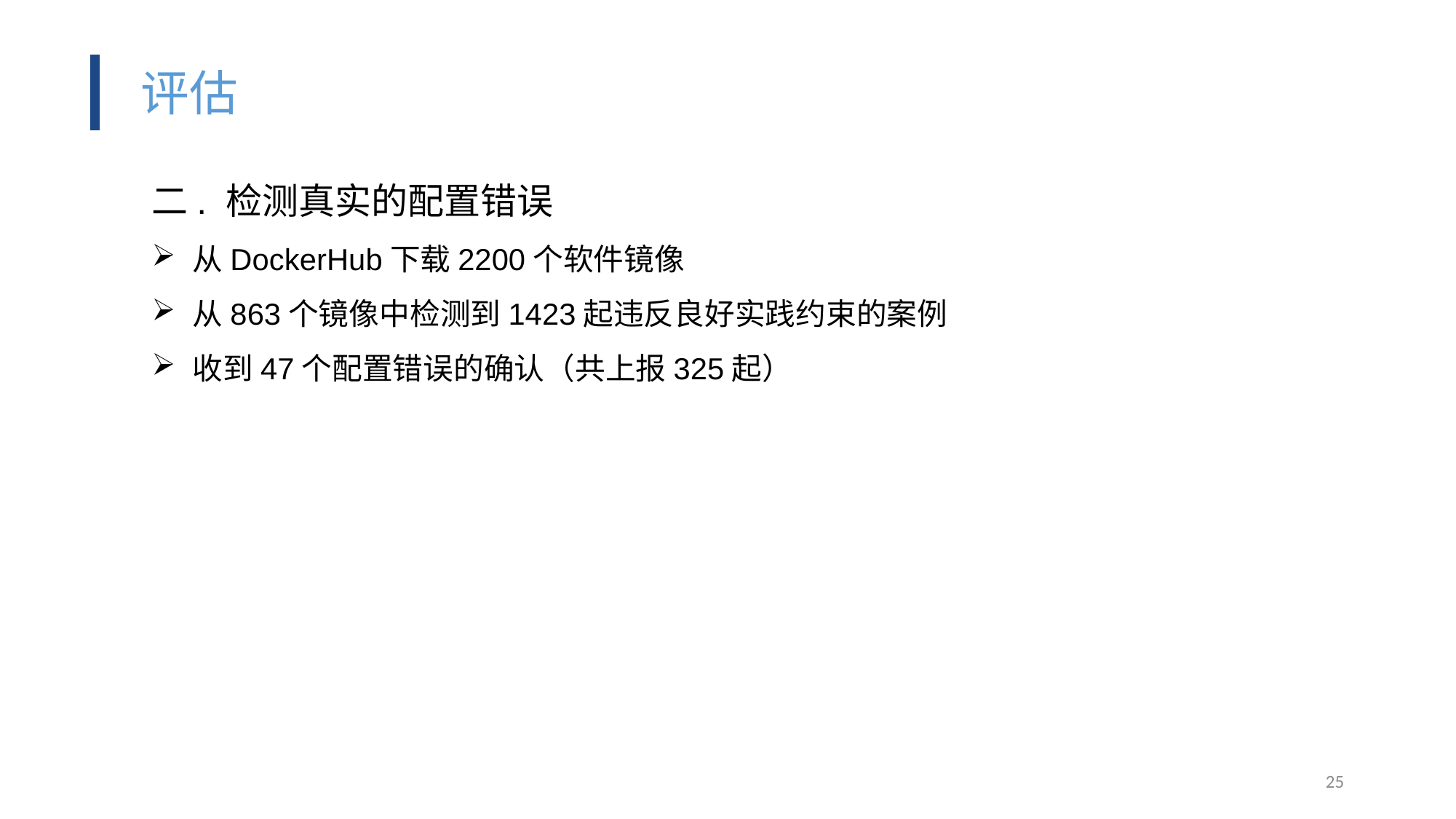

评估
二. 检测真实的配置错误
从DockerHub下载2200个软件镜像
从863个镜像中检测到1423起违反良好实践约束的案例
收到47个配置错误的确认（共上报325起）
25